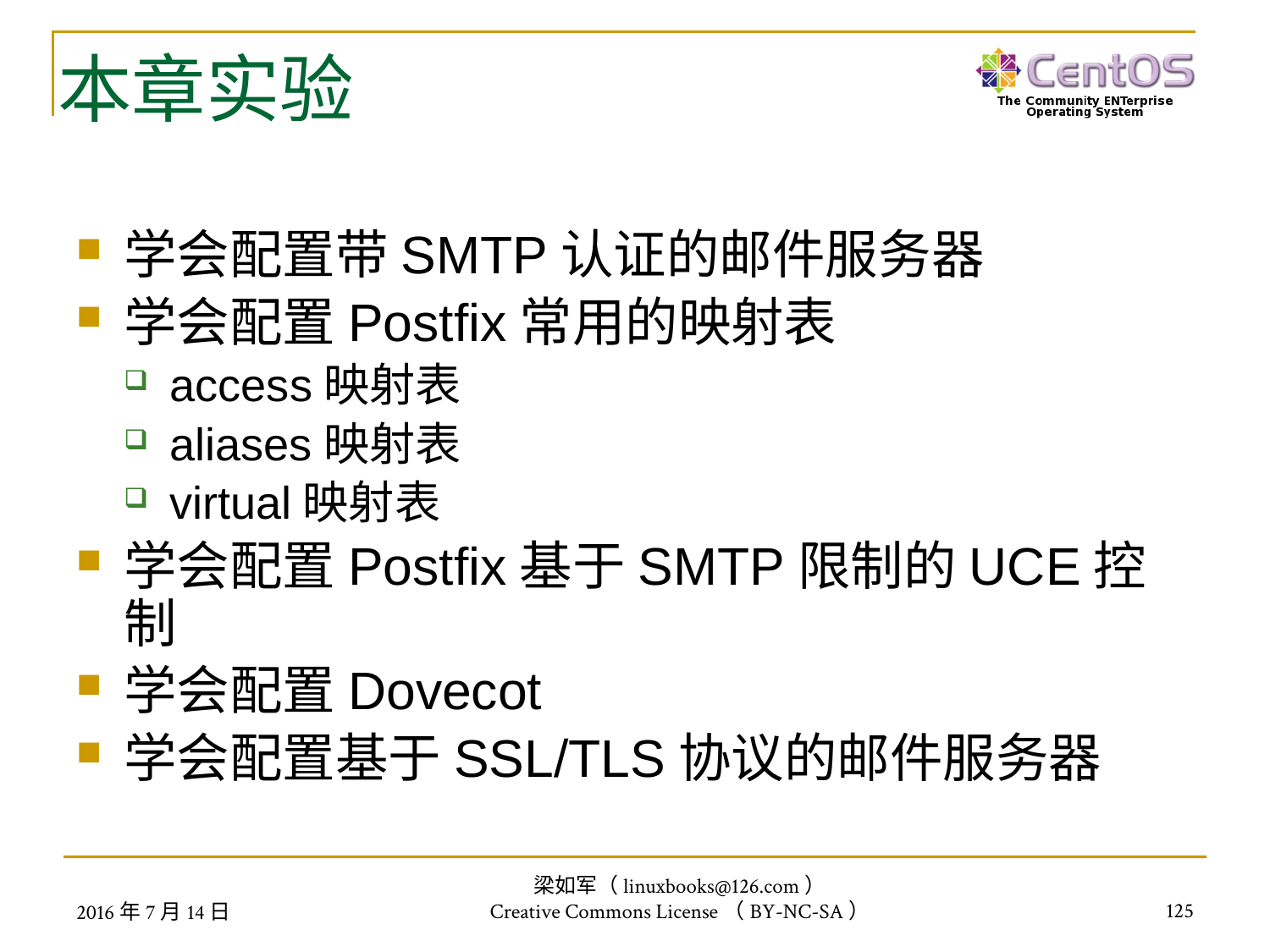

# 本章实验
学会配置带SMTP认证的邮件服务器
学会配置Postfix常用的映射表
access映射表
aliases映射表
virtual映射表
学会配置Postfix基于SMTP限制的UCE控制
学会配置Dovecot
学会配置基于SSL/TLS协议的邮件服务器
梁如军（linuxbooks@126.com）
Creative Commons License（BY-NC-SA）
2016年7月14日
125